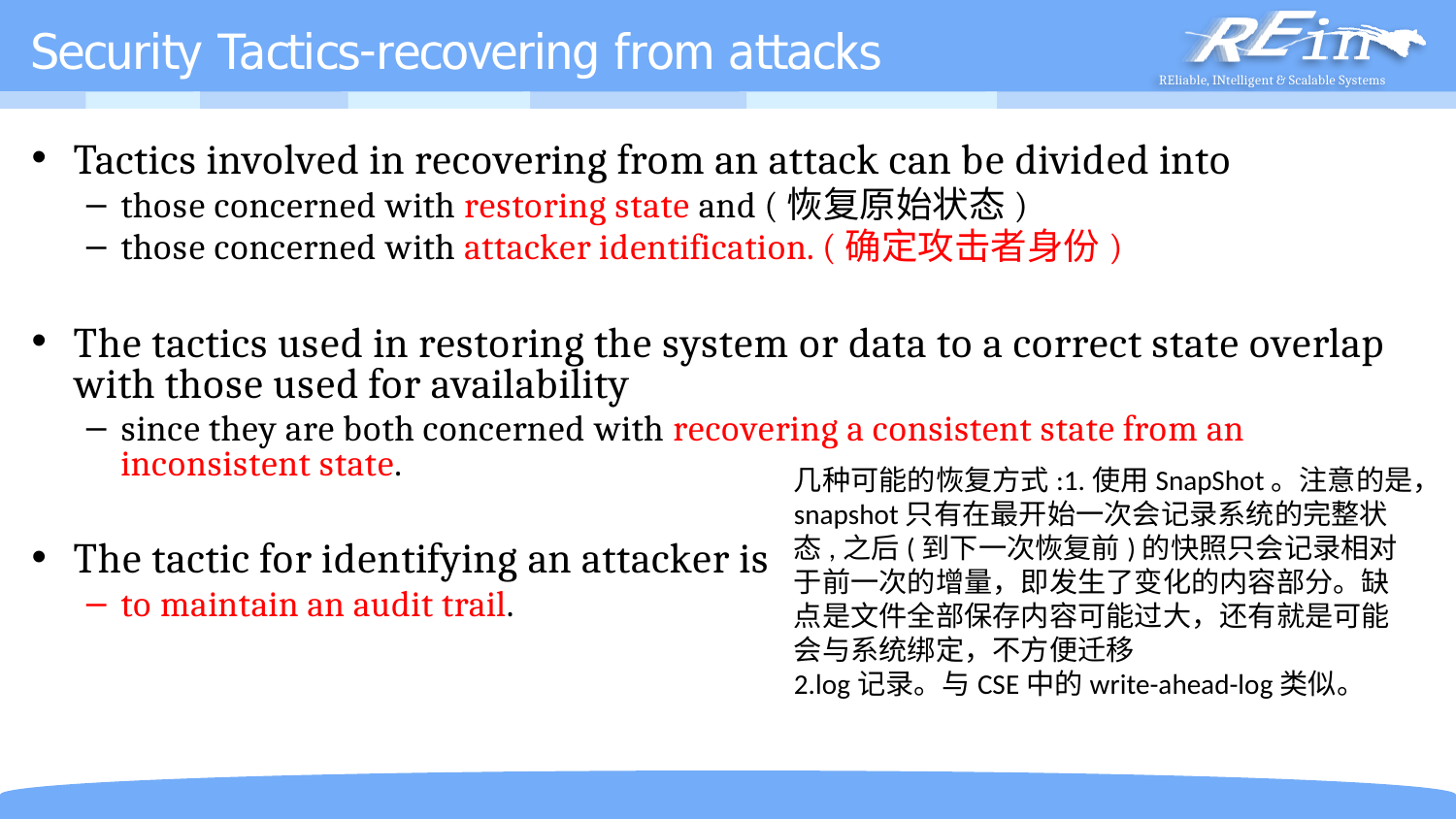

# Security Tactics-recovering from attacks
Tactics involved in recovering from an attack can be divided into
those concerned with restoring state and (恢复原始状态)
those concerned with attacker identification. (确定攻击者身份)

The tactics used in restoring the system or data to a correct state overlap with those used for availability
since they are both concerned with recovering a consistent state from an inconsistent state.

The tactic for identifying an attacker is
to maintain an audit trail.
几种可能的恢复方式:1.使用SnapShot。注意的是，snapshot只有在最开始一次会记录系统的完整状态,之后(到下一次恢复前)的快照只会记录相对于前一次的增量，即发生了变化的内容部分。缺点是文件全部保存内容可能过大，还有就是可能会与系统绑定，不方便迁移
2.log记录。与CSE中的write-ahead-log类似。
46